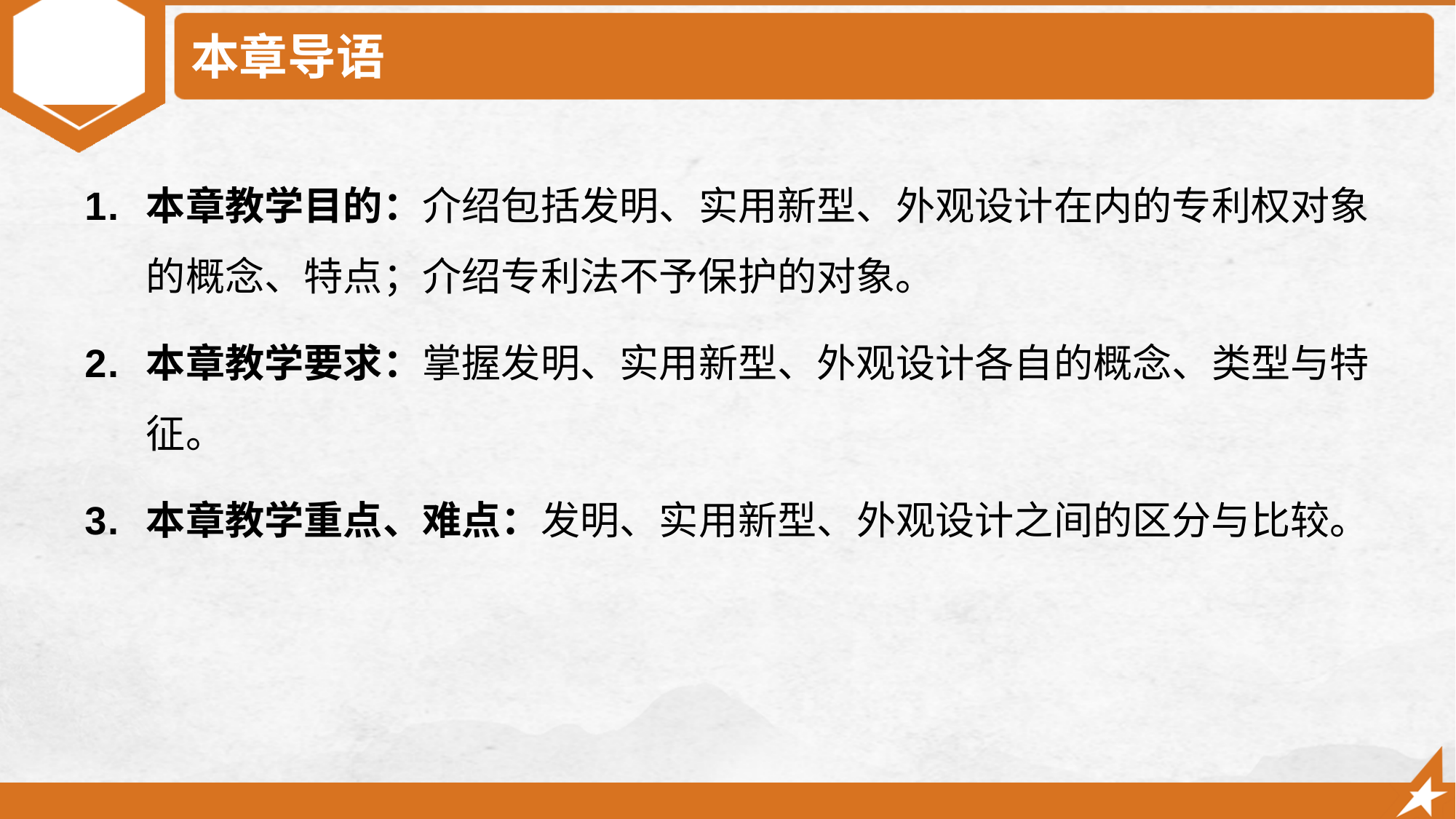

# 本章导语
本章教学目的：介绍包括发明、实用新型、外观设计在内的专利权对象的概念、特点；介绍专利法不予保护的对象。
本章教学要求：掌握发明、实用新型、外观设计各自的概念、类型与特征。
本章教学重点、难点：发明、实用新型、外观设计之间的区分与比较。